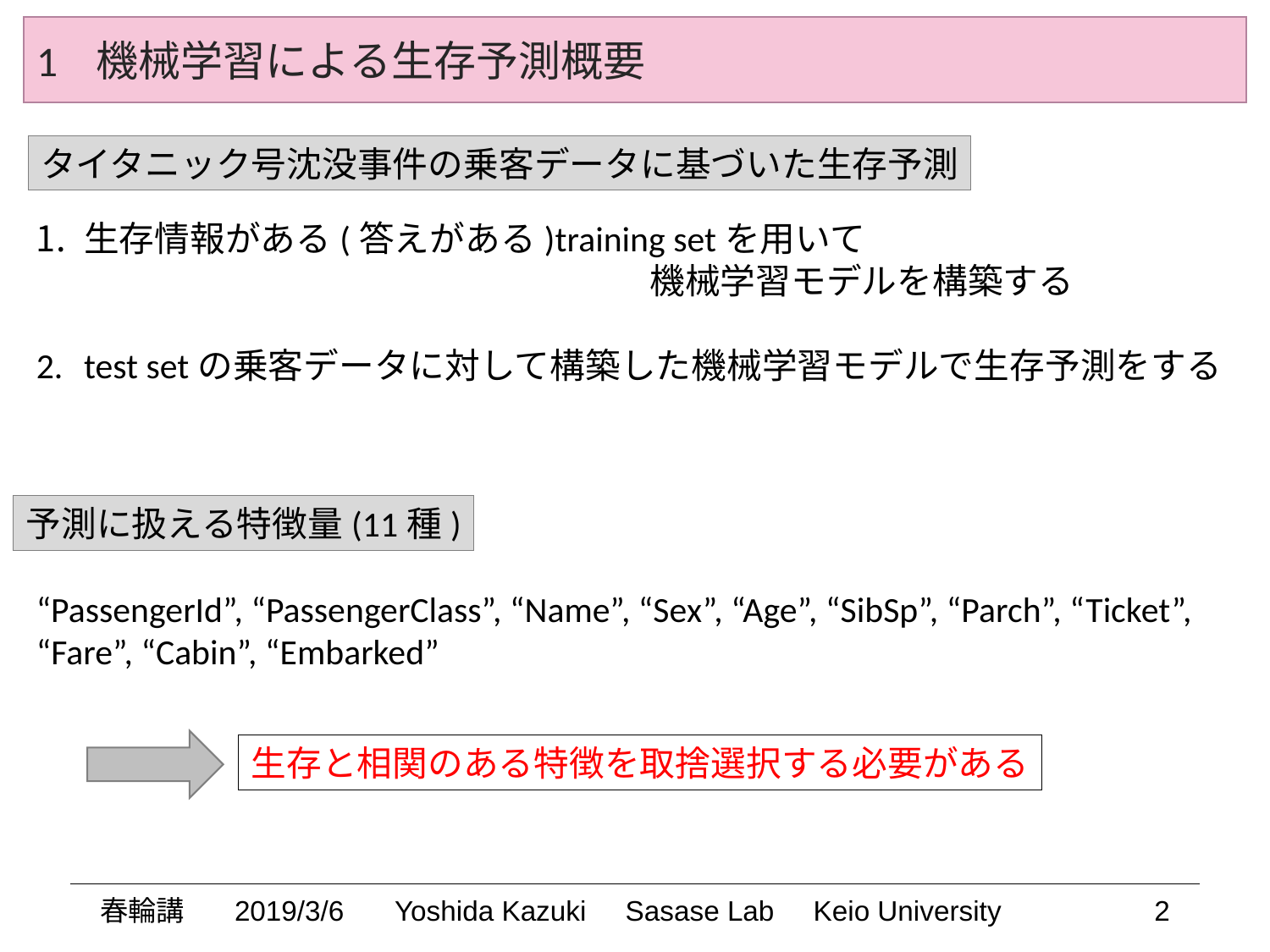

1   機械学習による生存予測概要
タイタニック号沈没事件の乗客データに基づいた生存予測
生存情報がある(答えがある)training setを用いて　　　　　　　　　　　　　　　　　　　　　　　　　　　機械学習モデルを構築する

test setの乗客データに対して構築した機械学習モデルで生存予測をする
予測に扱える特徴量(11種)
“PassengerId”, “PassengerClass”, “Name”, “Sex”, “Age”, “SibSp”, “Parch”, “Ticket”, “Fare”, “Cabin”, “Embarked”

生存と相関のある特徴を取捨選択する必要がある
春輪講     2019/3/6
2
Yoshida Kazuki     Sasase Lab     Keio University